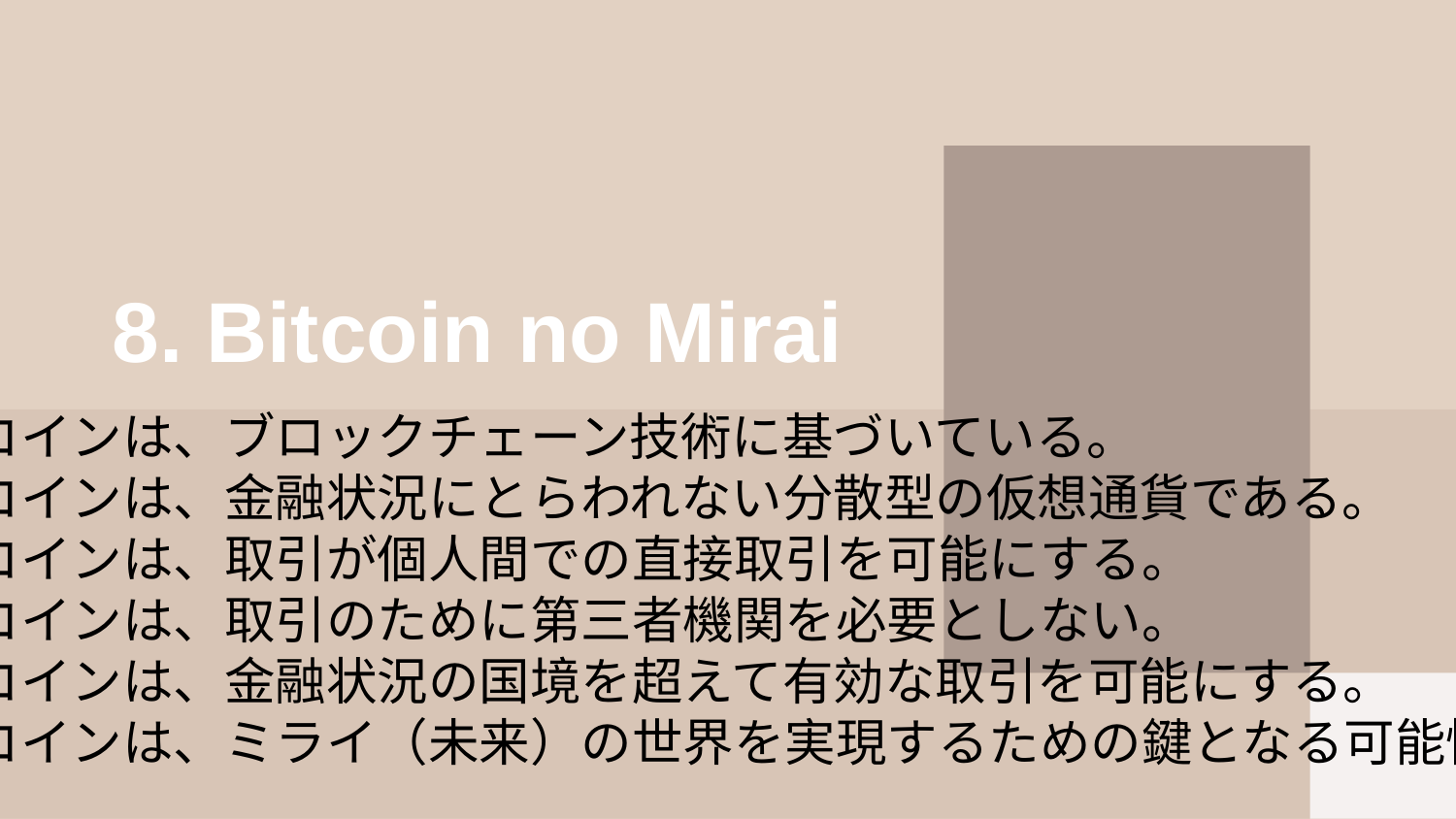

# 8. Bitcoin no Mirai

1. ビットコインは、ブロックチェーン技術に基づいている。
2. ビットコインは、金融状況にとらわれない分散型の仮想通貨である。
3. ビットコインは、取引が個人間での直接取引を可能にする。
4. ビットコインは、取引のために第三者機関を必要としない。
5. ビットコインは、金融状況の国境を超えて有効な取引を可能にする。
6. ビットコインは、ミライ（未来）の世界を実現するための鍵となる可能性を秘めている。